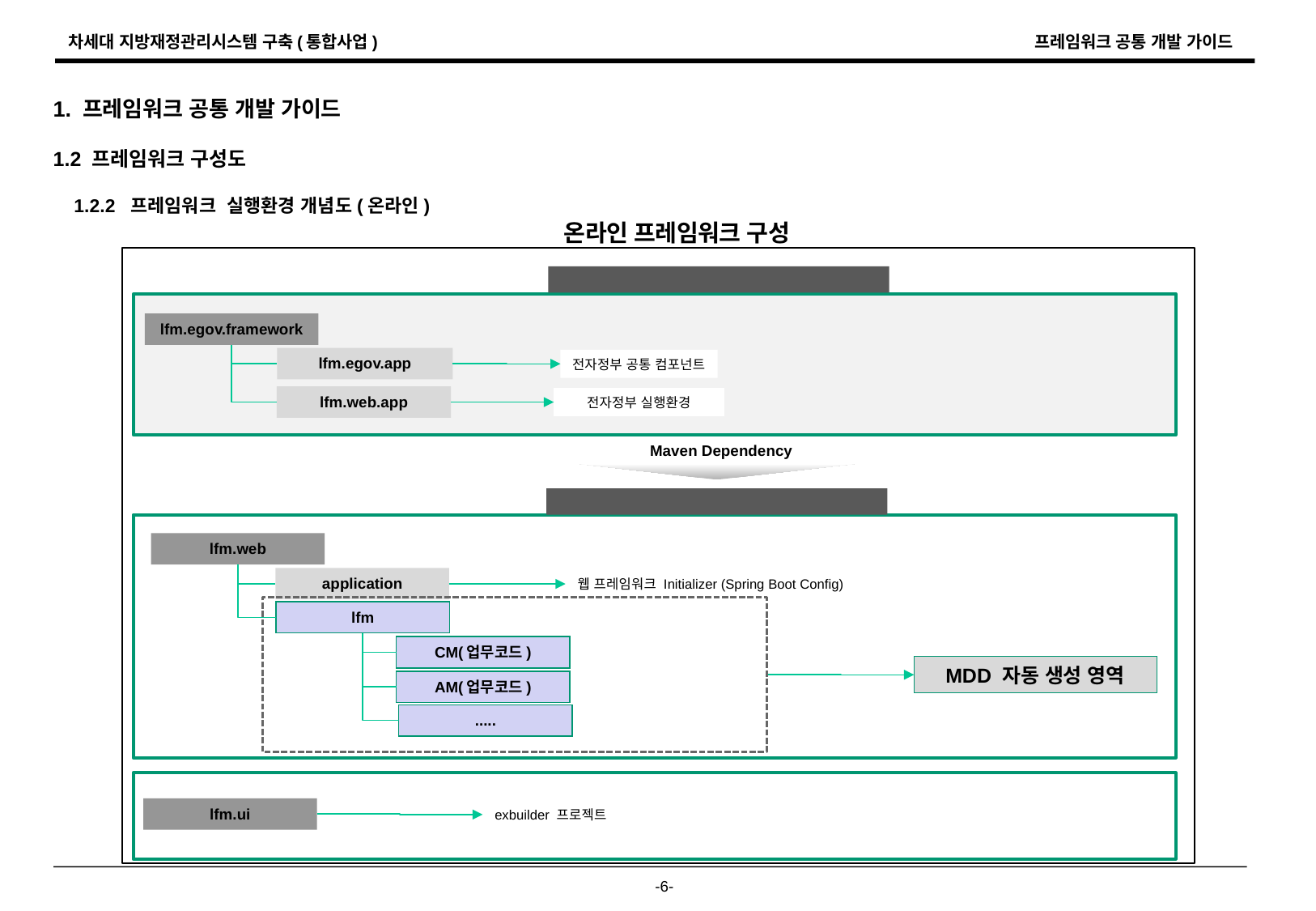

1. 프레임워크 공통 개발 가이드
1.2 프레임워크 구성도
1.2.2  프레임워크  실행환경 개념도(온라인)
온라인 프레임워크 구성

공통 프레임워크

lfm.egov.framework
lfm.egov.app
전자정부 공통 컴포넌트
lfm.web.app
전자정부 실행환경
Maven Dependency

업무기반 웹 프로젝트(지방재정관리 예시)

lfm.web
application
웹 프레임워크 Initializer (Spring Boot Config)

lfm
CM(업무코드)
MDD 자동 생성 영역
AM(업무코드)
.....

lfm.ui
exbuilder 프로젝트